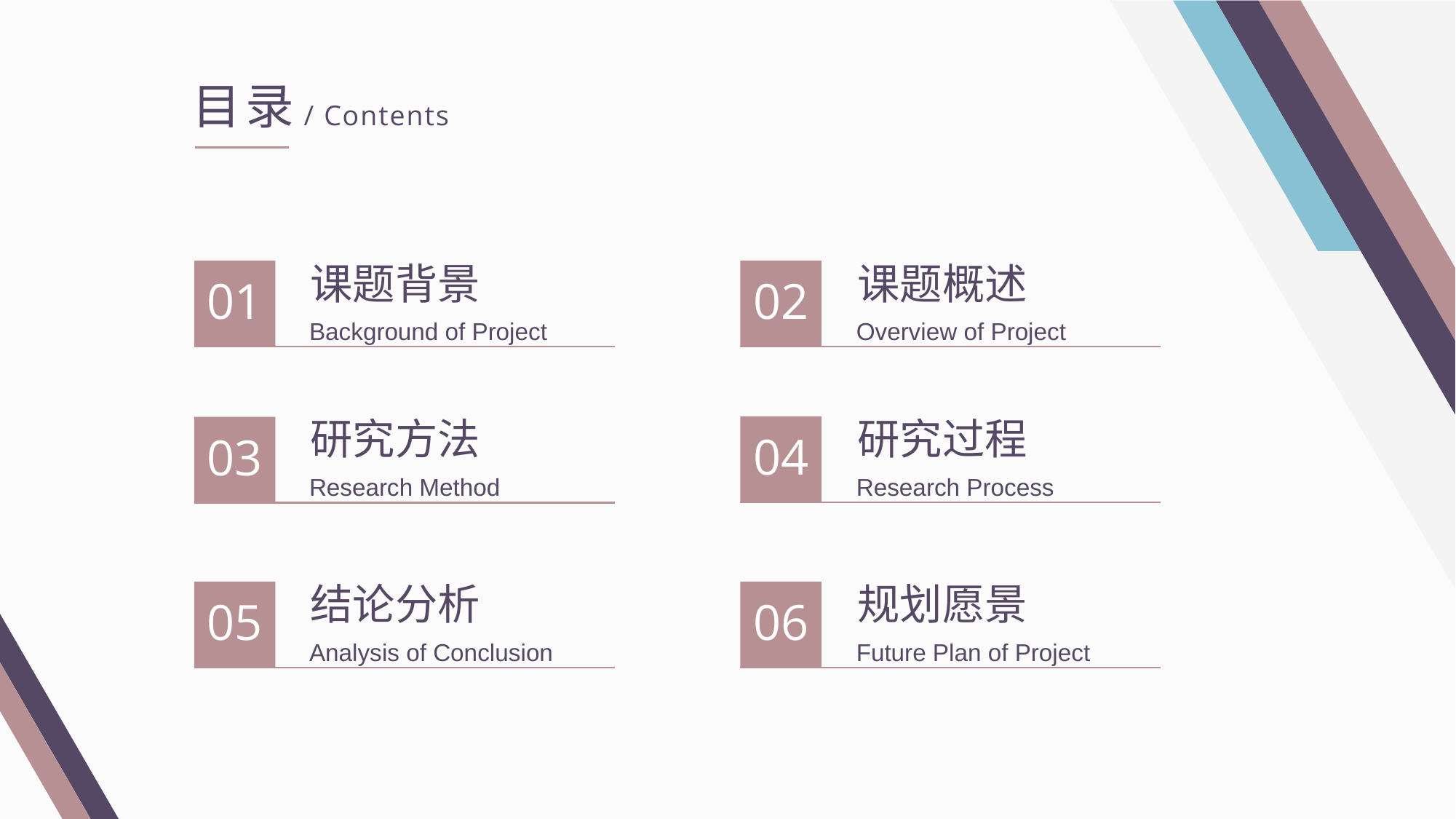

目录
/ Contents
课题背景
课题概述
01
02
Background of Project
Overview of Project
研究方法
研究过程
04
03
Research Method
Research Process
结论分析
规划愿景
05
06

Analysis of Conclusion
Future Plan of Project